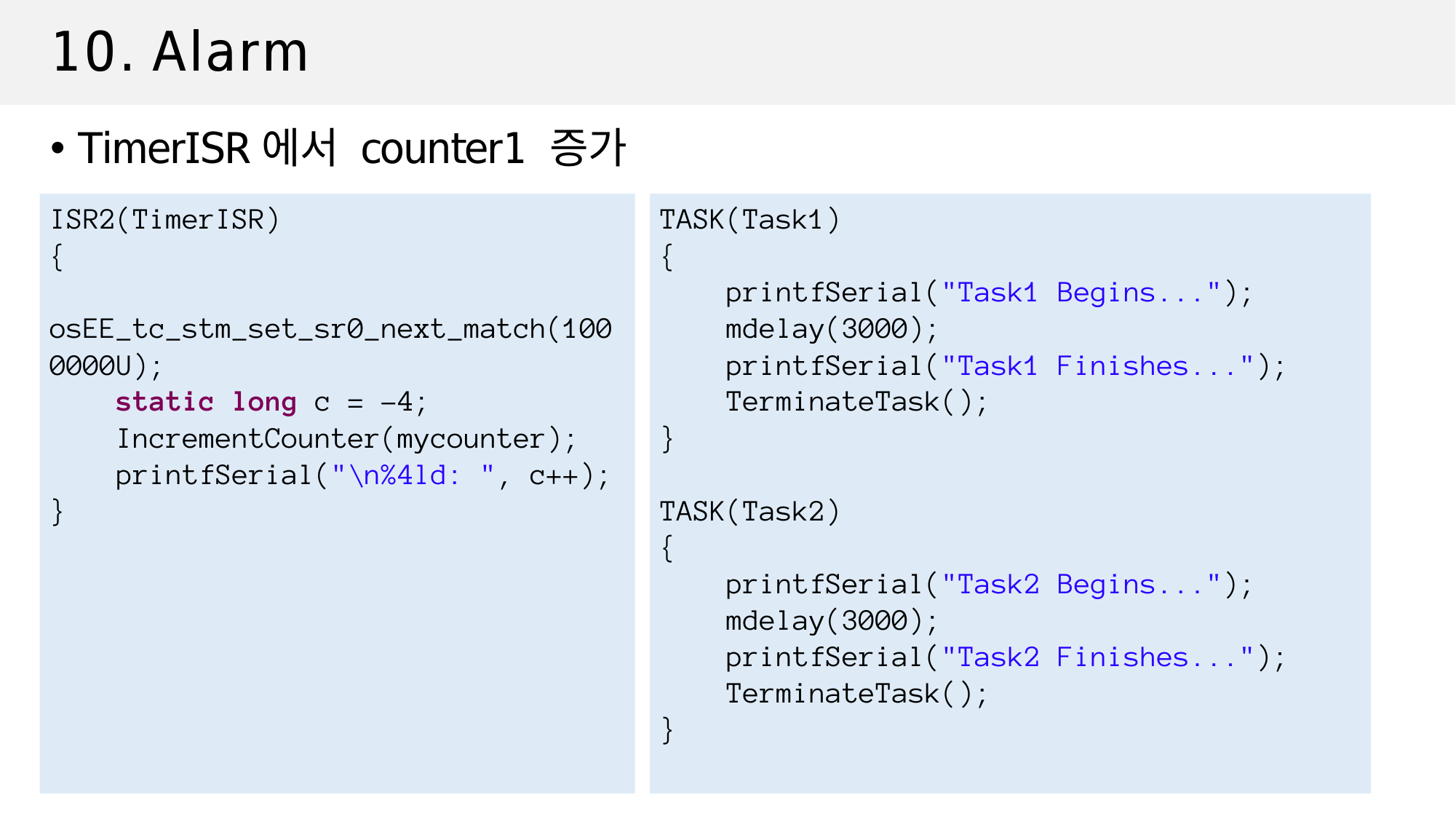

# 10. Alarm
TimerISR에서 counter1 증가
ISR2(TimerISR)
{
    osEE_tc_stm_set_sr0_next_match(1000000U);
    static long c = -4;
    IncrementCounter(mycounter);
    printfSerial("\n%4ld: ", c++);
}

TASK(Task1)
{
    printfSerial("Task1 Begins...");
    mdelay(3000);
    printfSerial("Task1 Finishes...");
    TerminateTask();
}

TASK(Task2)
{
    printfSerial("Task2 Begins...");
    mdelay(3000);
    printfSerial("Task2 Finishes...");
    TerminateTask();
}